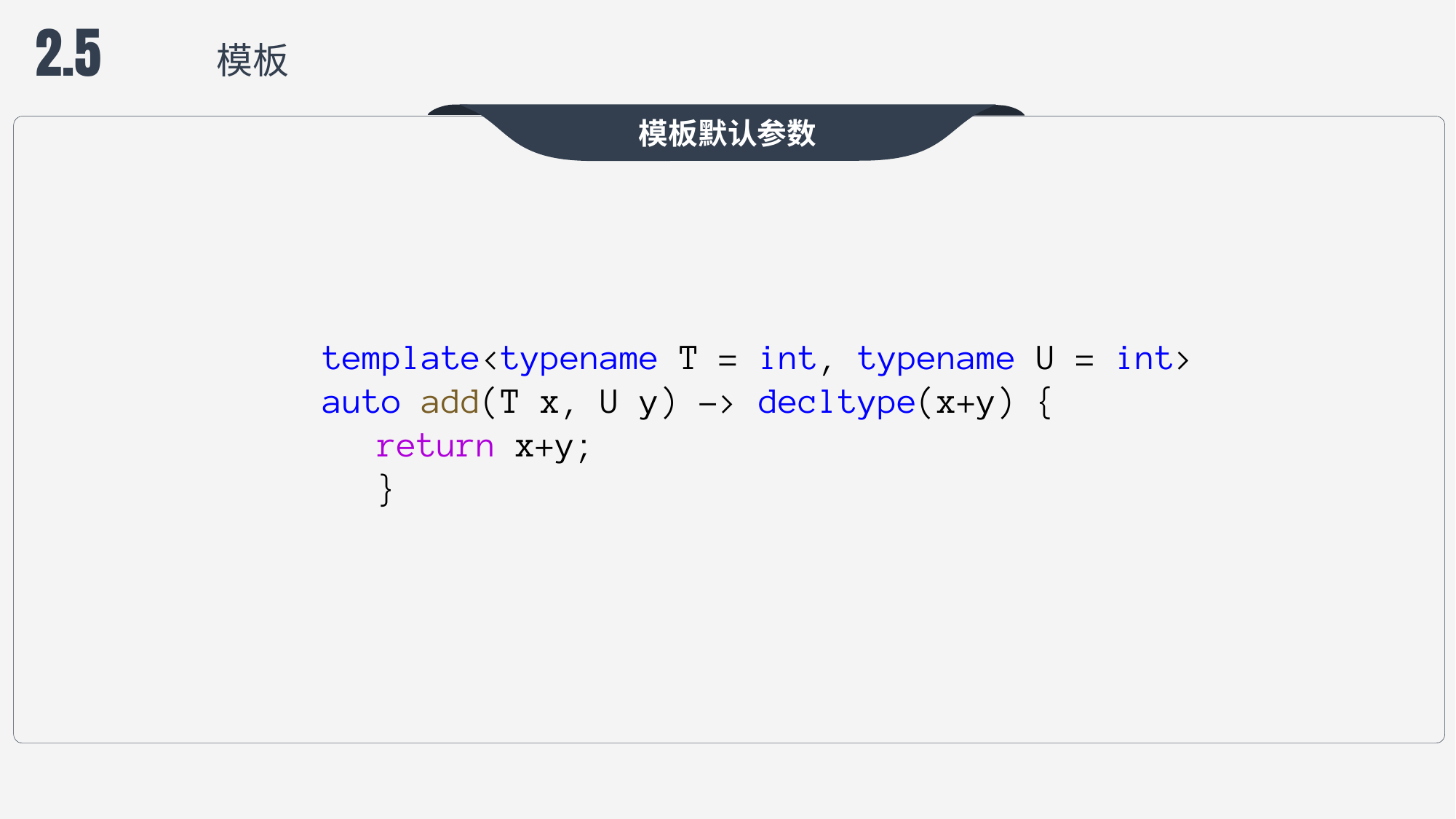

2.5
模板

模板默认参数

template<typename T = int, typename U = int>
auto add(T x, U y) -> decltype(x+y) {
return x+y;
}